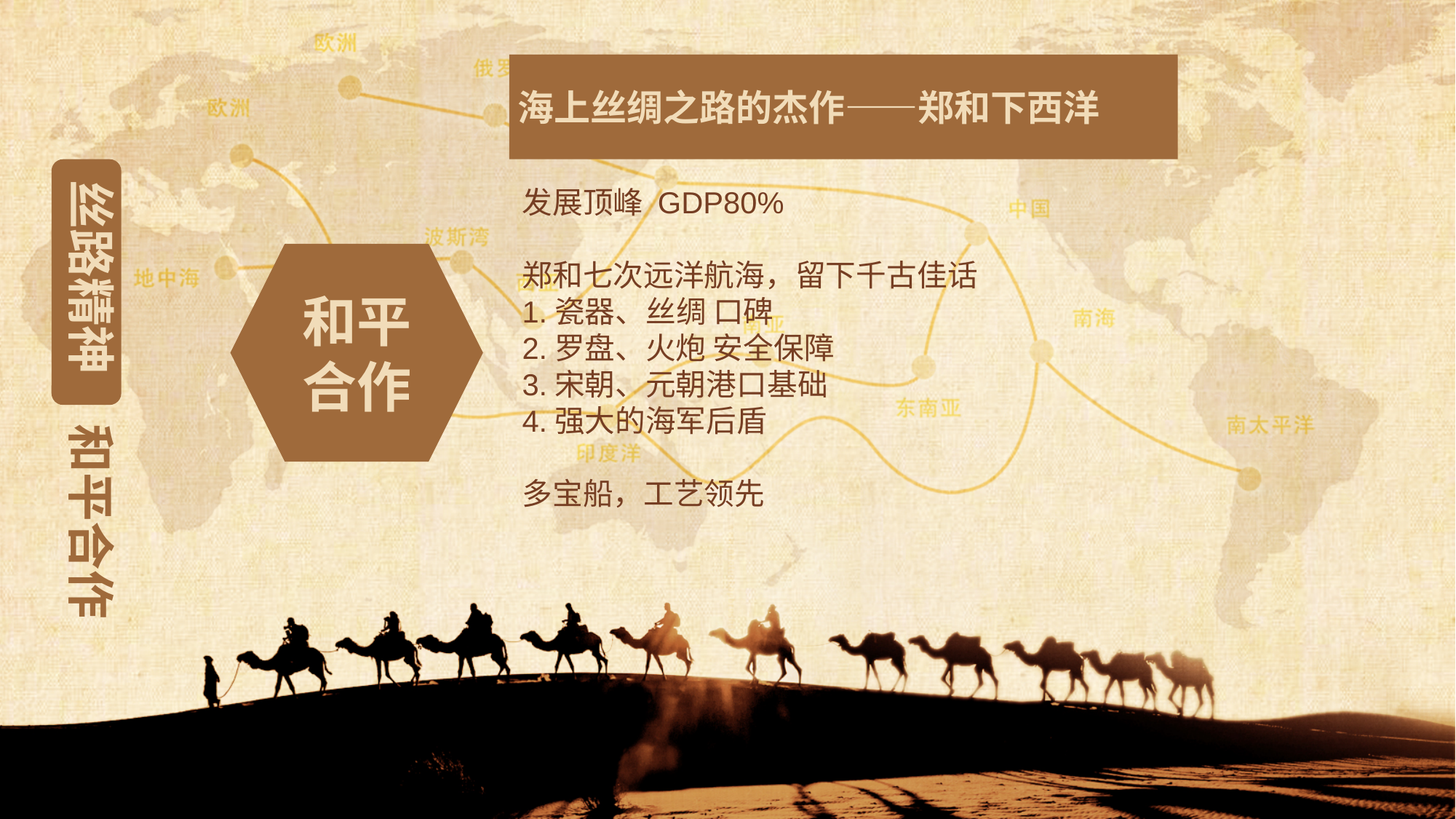

海上丝绸之路的杰作——郑和下西洋

丝路精神
发展顶峰 GDP80%

郑和七次远洋航海，留下千古佳话
1.瓷器、丝绸 口碑
2.罗盘、火炮 安全保障
3.宋朝、元朝港口基础
4.强大的海军后盾

多宝船，工艺领先
和平合作
和平合作